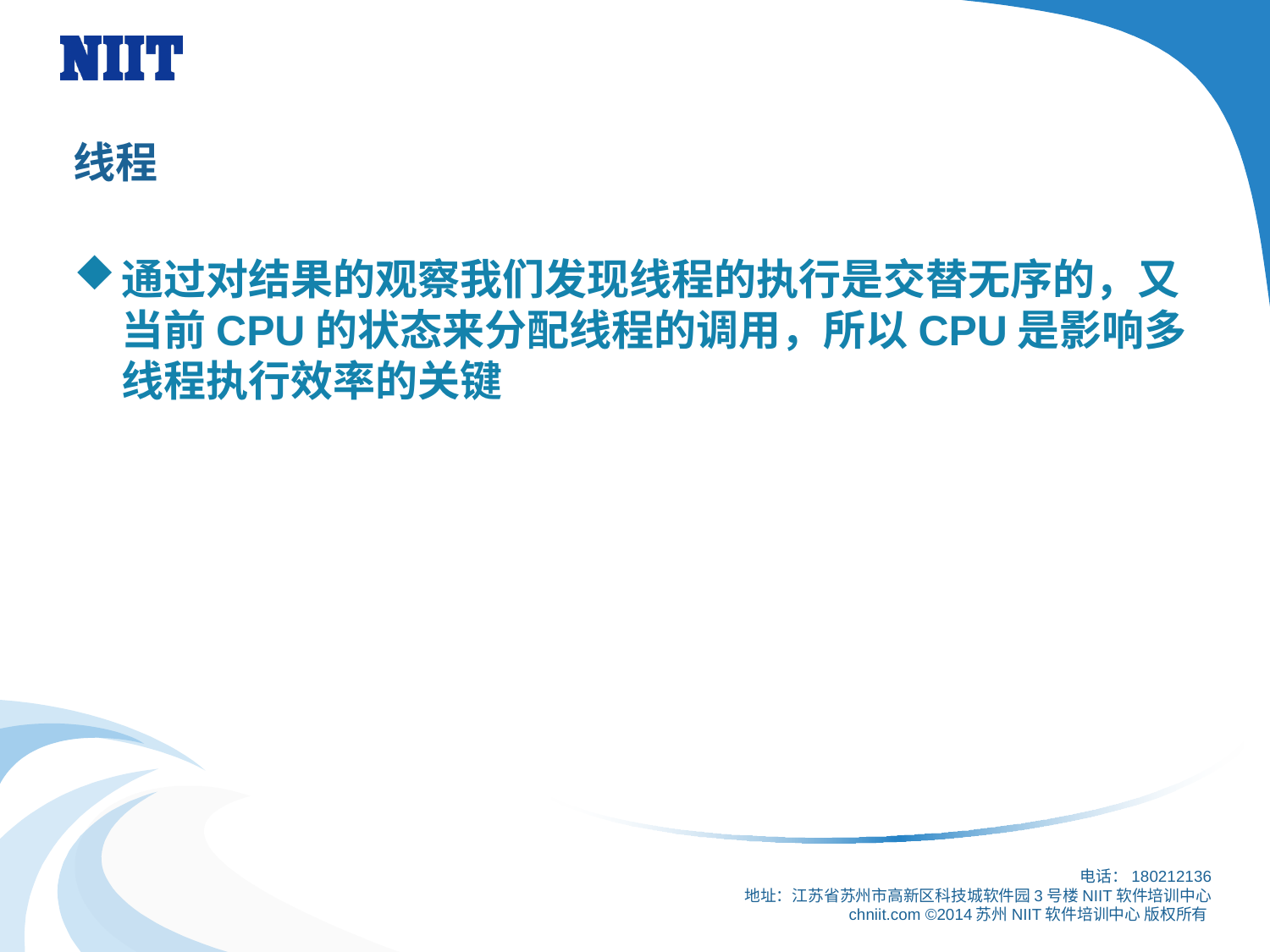

# 线程
通过对结果的观察我们发现线程的执行是交替无序的，又当前CPU的状态来分配线程的调用，所以CPU是影响多线程执行效率的关键